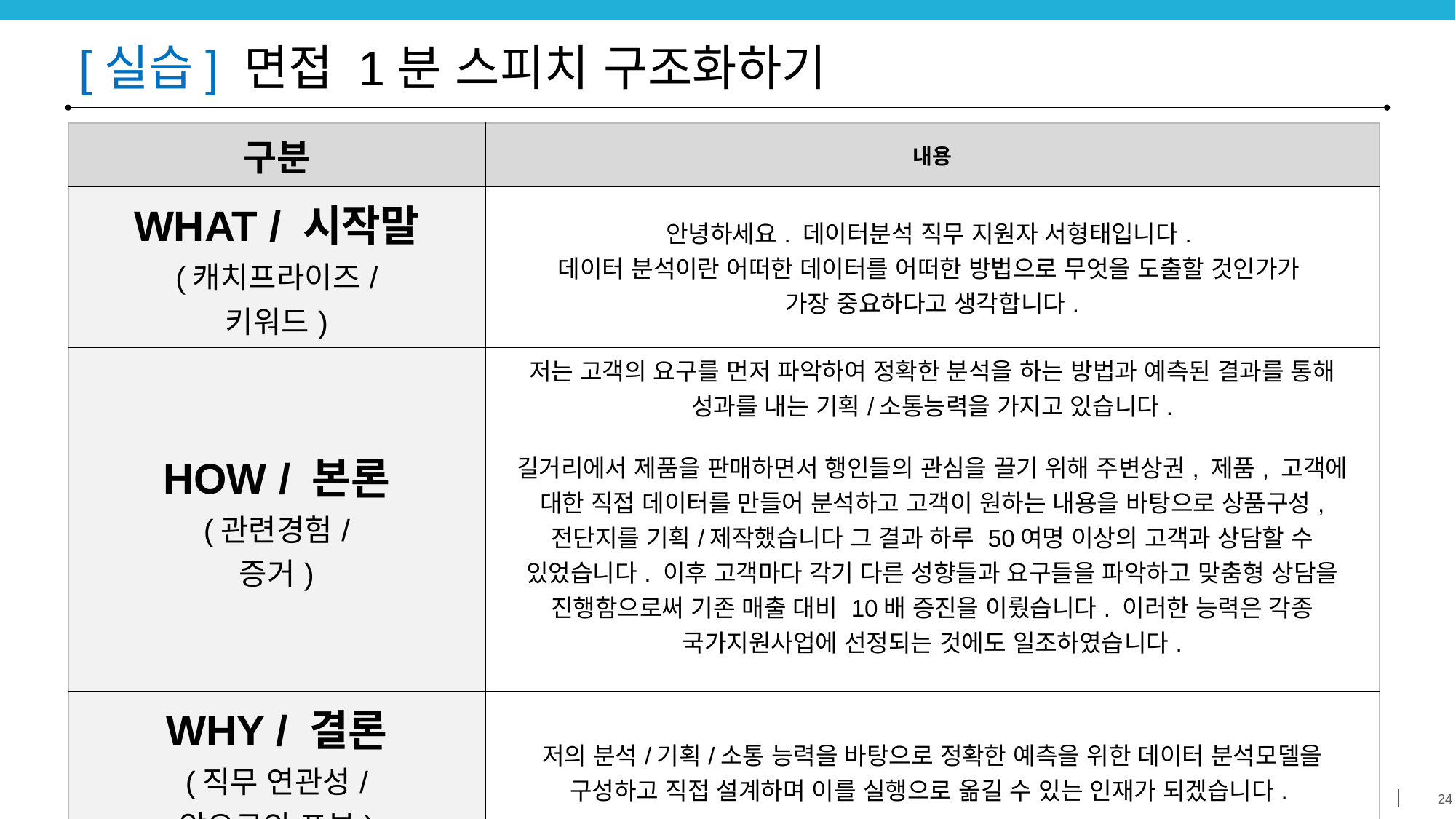

# [실습] 면접 1분 스피치 구조화하기
| 구분 | 내용 |
| --- | --- |
| WHAT / 시작말 (캐치프라이즈/ 키워드) | 안녕하세요. 데이터분석 직무 지원자 서형태입니다. 데이터 분석이란 어떠한 데이터를 어떠한 방법으로 무엇을 도출할 것인가가 가장 중요하다고 생각합니다. |
| HOW / 본론 (관련경험/ 증거) | 저는 고객의 요구를 먼저 파악하여 정확한 분석을 하는 방법과 예측된 결과를 통해 성과를 내는 기획/소통능력을 가지고 있습니다. 길거리에서 제품을 판매하면서 행인들의 관심을 끌기 위해 주변상권, 제품, 고객에 대한 직접 데이터를 만들어 분석하고 고객이 원하는 내용을 바탕으로 상품구성, 전단지를 기획/제작했습니다 그 결과 하루 50여명 이상의 고객과 상담할 수 있었습니다. 이후 고객마다 각기 다른 성향들과 요구들을 파악하고 맞춤형 상담을 진행함으로써 기존 매출 대비 10배 증진을 이뤘습니다. 이러한 능력은 각종 국가지원사업에 선정되는 것에도 일조하였습니다. |
| WHY / 결론 (직무 연관성/ 앞으로의 포부) | 저의 분석/기획/소통 능력을 바탕으로 정확한 예측을 위한 데이터 분석모델을 구성하고 직접 설계하며 이를 실행으로 옮길 수 있는 인재가 되겠습니다. |